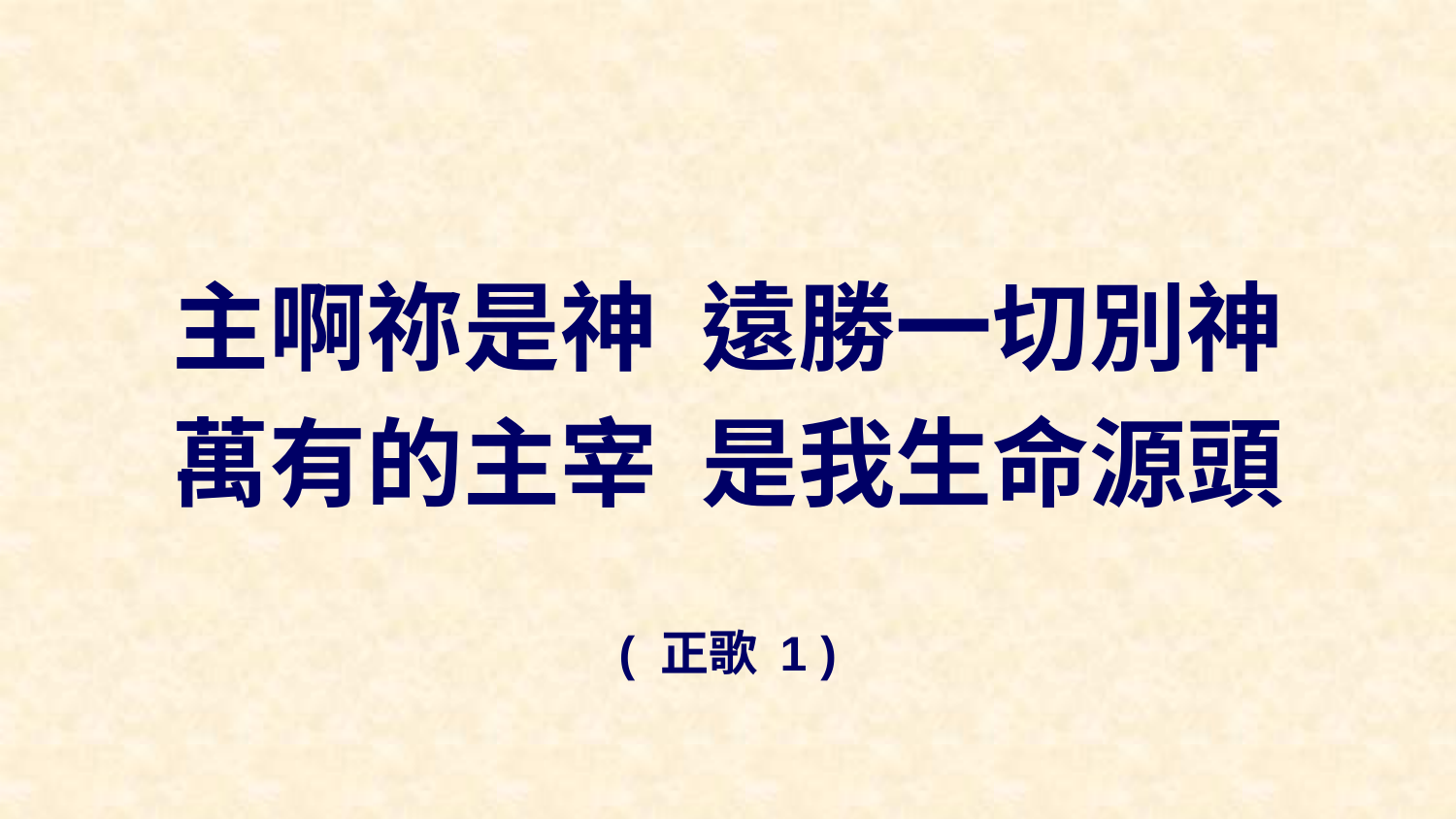

主啊祢是神  遠勝一切別神
萬有的主宰  是我生命源頭
( 正歌 1 )